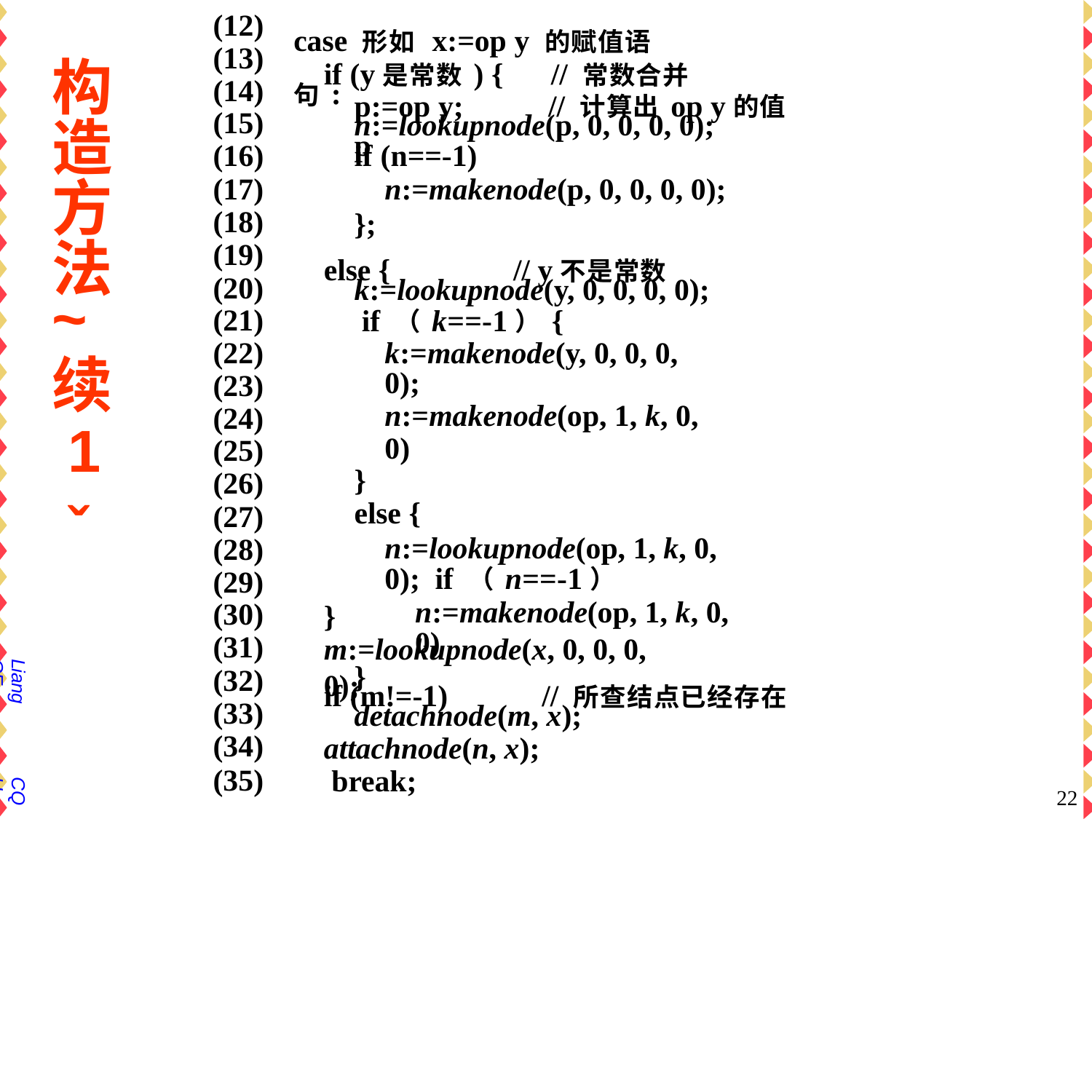

(12)
(13)
(14)
(15)
(16)
(17)
(18)
(19)
(20)
(21)
(22)
(23)
(24)
(25)
(26)
(27)
(28)
(29)
(30)
(31)
(32)
(33)
(34)
(35)
case 形如 x:=op y 的赋值语句:

if (y是常数) {	// 常数合并
构 造 方 法

p:=op y;	// 计算出op y的值p

n:=lookupnode(p, 0, 0, 0, 0);

if (n==-1)
n:=makenode(p, 0, 0, 0, 0);
};

else {	// y不是常数

k:=lookupnode(y, 0, 0, 0, 0);  if （k==-1）{
k:=makenode(y, 0, 0, 0, 0);
n:=makenode(op, 1, k, 0, 0)
}
else {
n:=lookupnode(op, 1, k, 0, 0);  if （n==-1）
n:=makenode(op, 1, k, 0, 0)
}
~

续
1
ˇ

}

m:=lookupnode(x, 0, 0, 0, 0);

Liang GE
if (m!=-1)	// 所查结点已经存在

detachnode(m, x);

attachnode(n, x);  break;

CQU
22